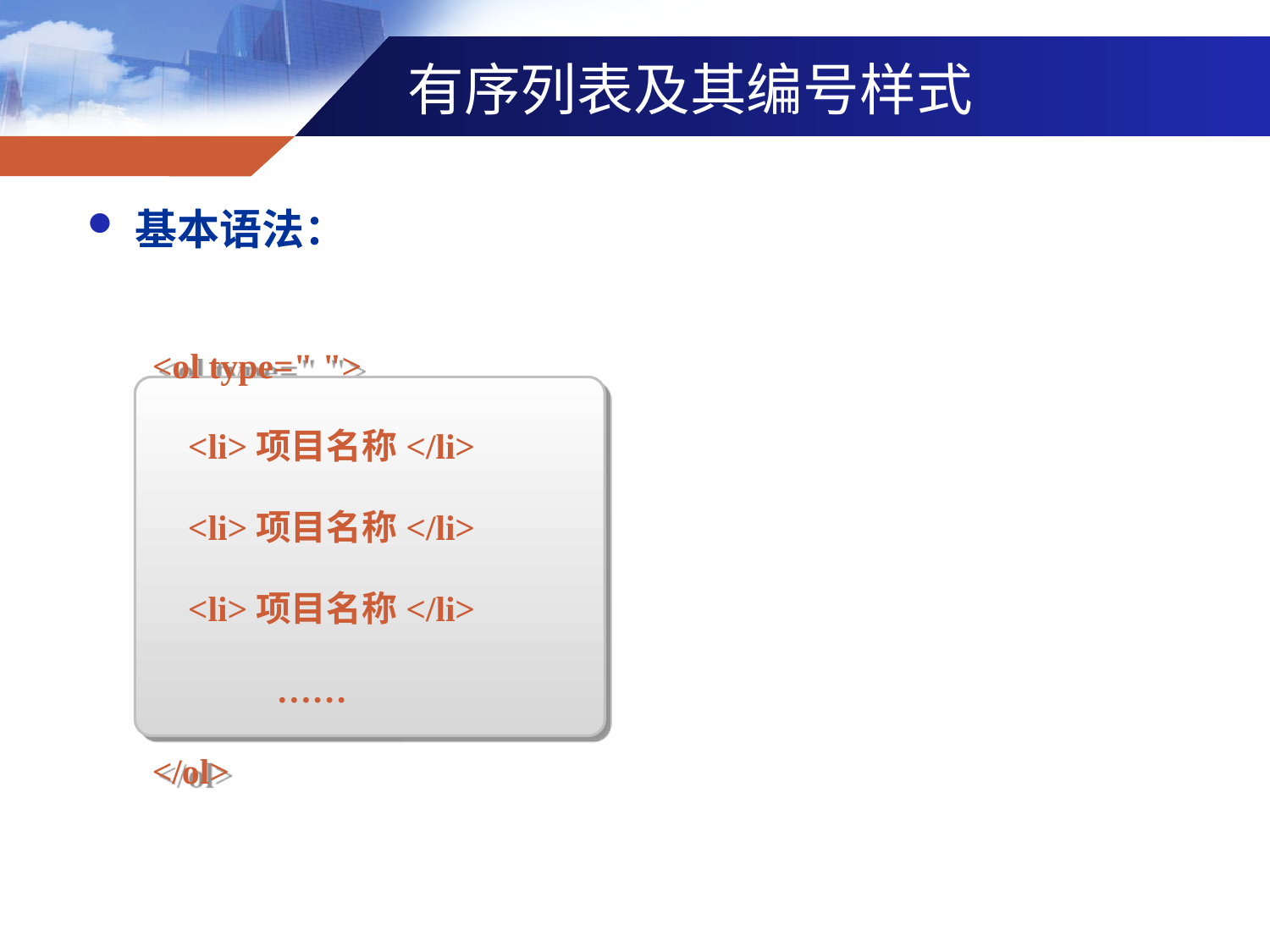

有序列表及其编号样式
4.2 无序列表
基本语法：
<ol type=" ">
    <li>项目名称</li>
    <li>项目名称</li>
    <li>项目名称</li>
              ……
</ol>